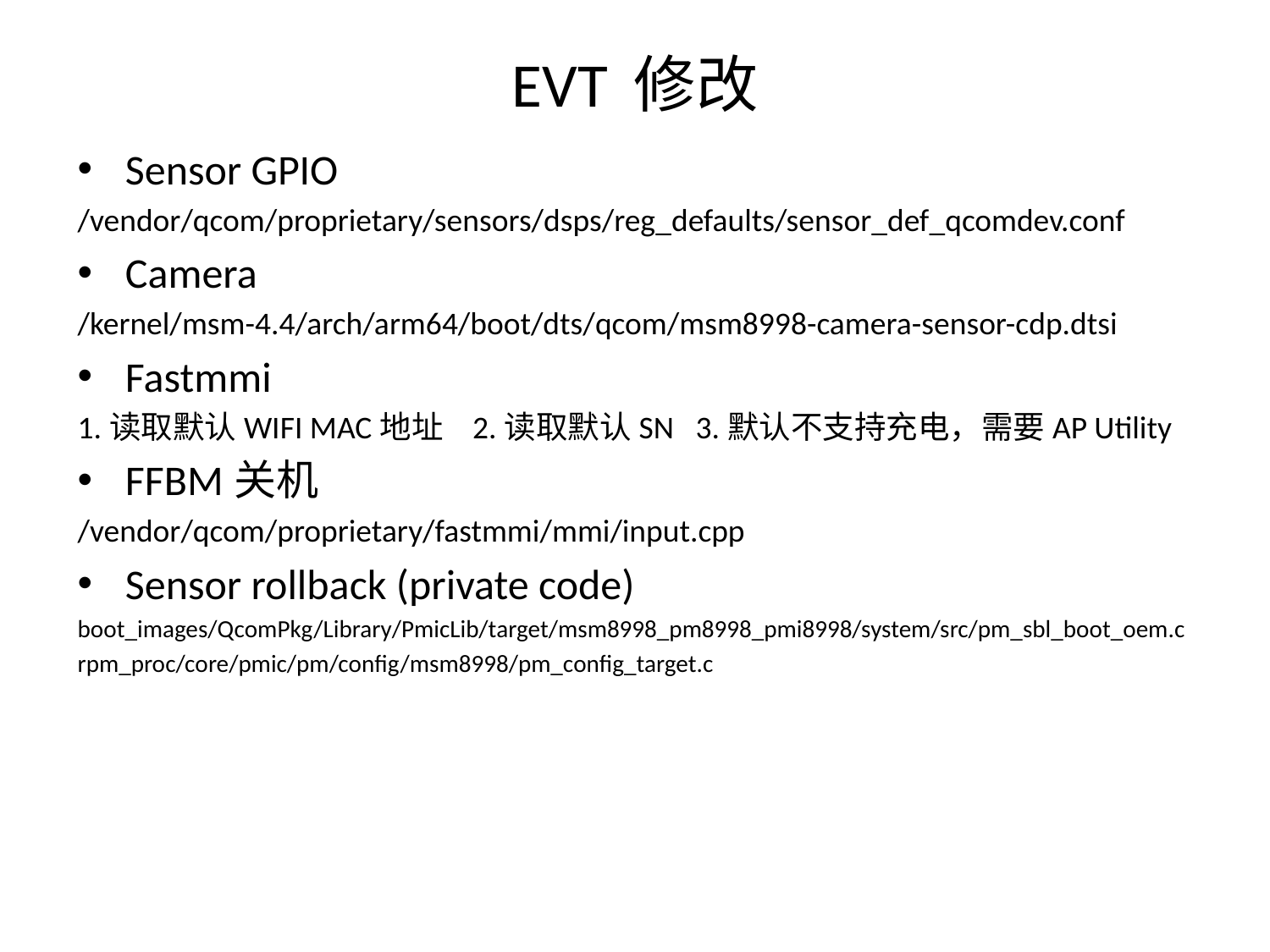

# EVT 修改
Sensor GPIO
/vendor/qcom/proprietary/sensors/dsps/reg_defaults/sensor_def_qcomdev.conf
Camera
/kernel/msm-4.4/arch/arm64/boot/dts/qcom/msm8998-camera-sensor-cdp.dtsi
Fastmmi
1.读取默认WIFI MAC地址   2.读取默认SN   3.默认不支持充电，需要AP Utility
FFBM关机
/vendor/qcom/proprietary/fastmmi/mmi/input.cpp
Sensor rollback (private code)
boot_images/QcomPkg/Library/PmicLib/target/msm8998_pm8998_pmi8998/system/src/pm_sbl_boot_oem.c
rpm_proc/core/pmic/pm/config/msm8998/pm_config_target.c